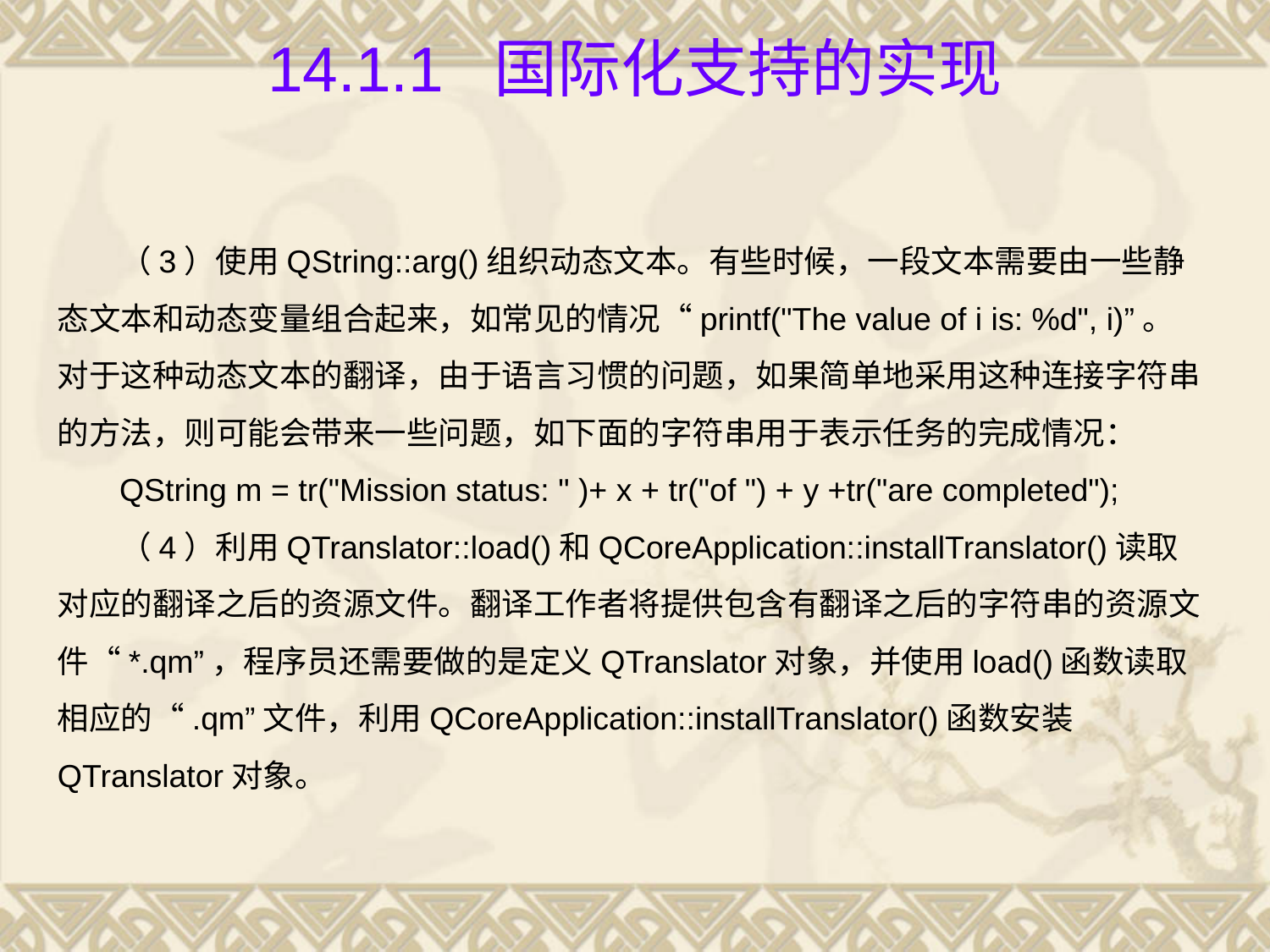

# 14.1.1  国际化支持的实现
（3）使用QString::arg()组织动态文本。有些时候，一段文本需要由一些静态文本和动态变量组合起来，如常见的情况“printf("The value of i is: %d", i)”。对于这种动态文本的翻译，由于语言习惯的问题，如果简单地采用这种连接字符串的方法，则可能会带来一些问题，如下面的字符串用于表示任务的完成情况：
QString m = tr("Mission status: " )+ x + tr("of ") + y +tr("are completed");
（4）利用QTranslator::load()和QCoreApplication::installTranslator()读取对应的翻译之后的资源文件。翻译工作者将提供包含有翻译之后的字符串的资源文件“*.qm”，程序员还需要做的是定义QTranslator对象，并使用load()函数读取相应的“.qm”文件，利用QCoreApplication::installTranslator()函数安装QTranslator对象。